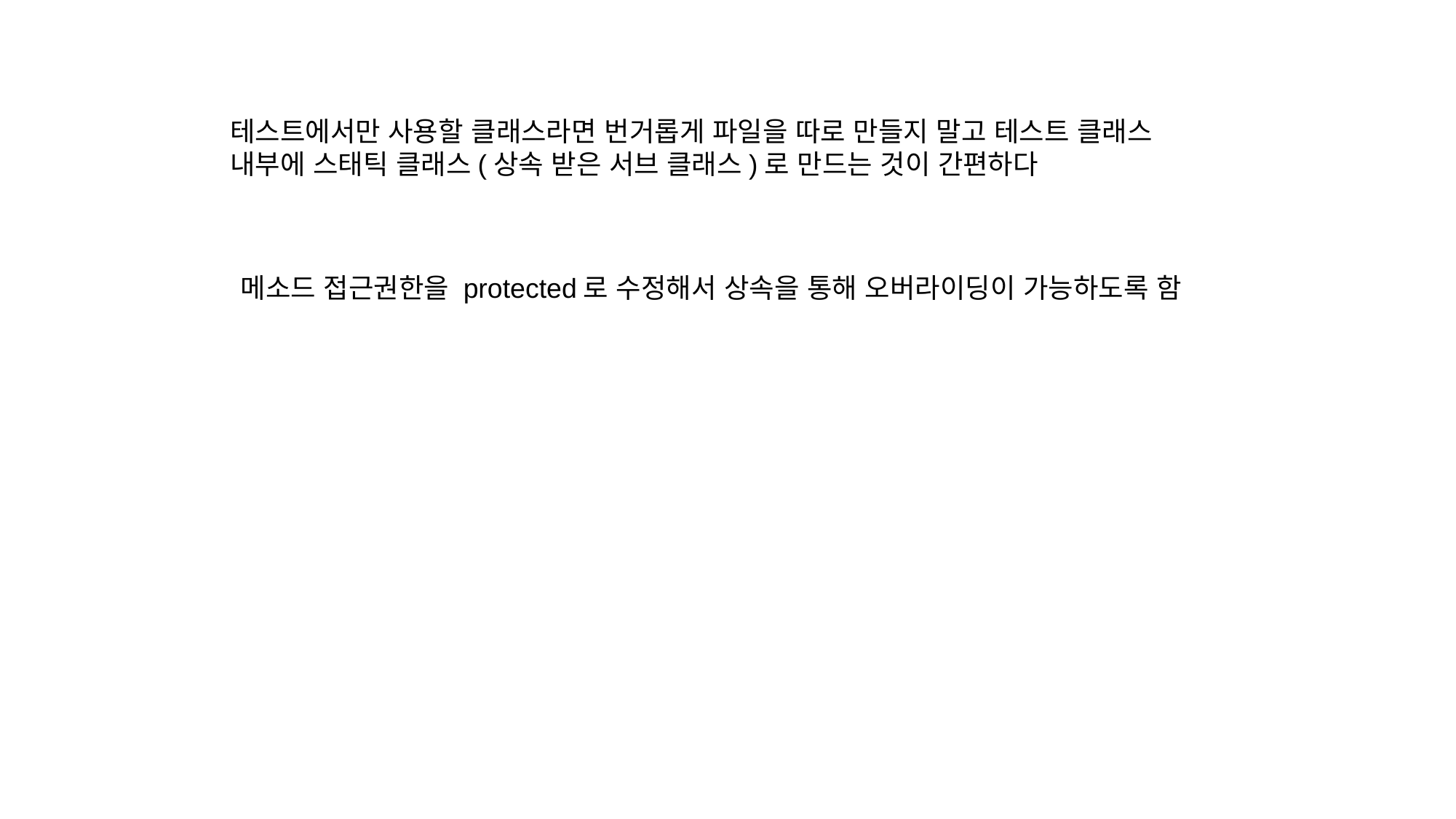

테스트에서만 사용할 클래스라면 번거롭게 파일을 따로 만들지 말고 테스트 클래스 내부에 스태틱 클래스(상속 받은 서브 클래스)로 만드는 것이 간편하다
메소드 접근권한을 protected로 수정해서 상속을 통해 오버라이딩이 가능하도록 함